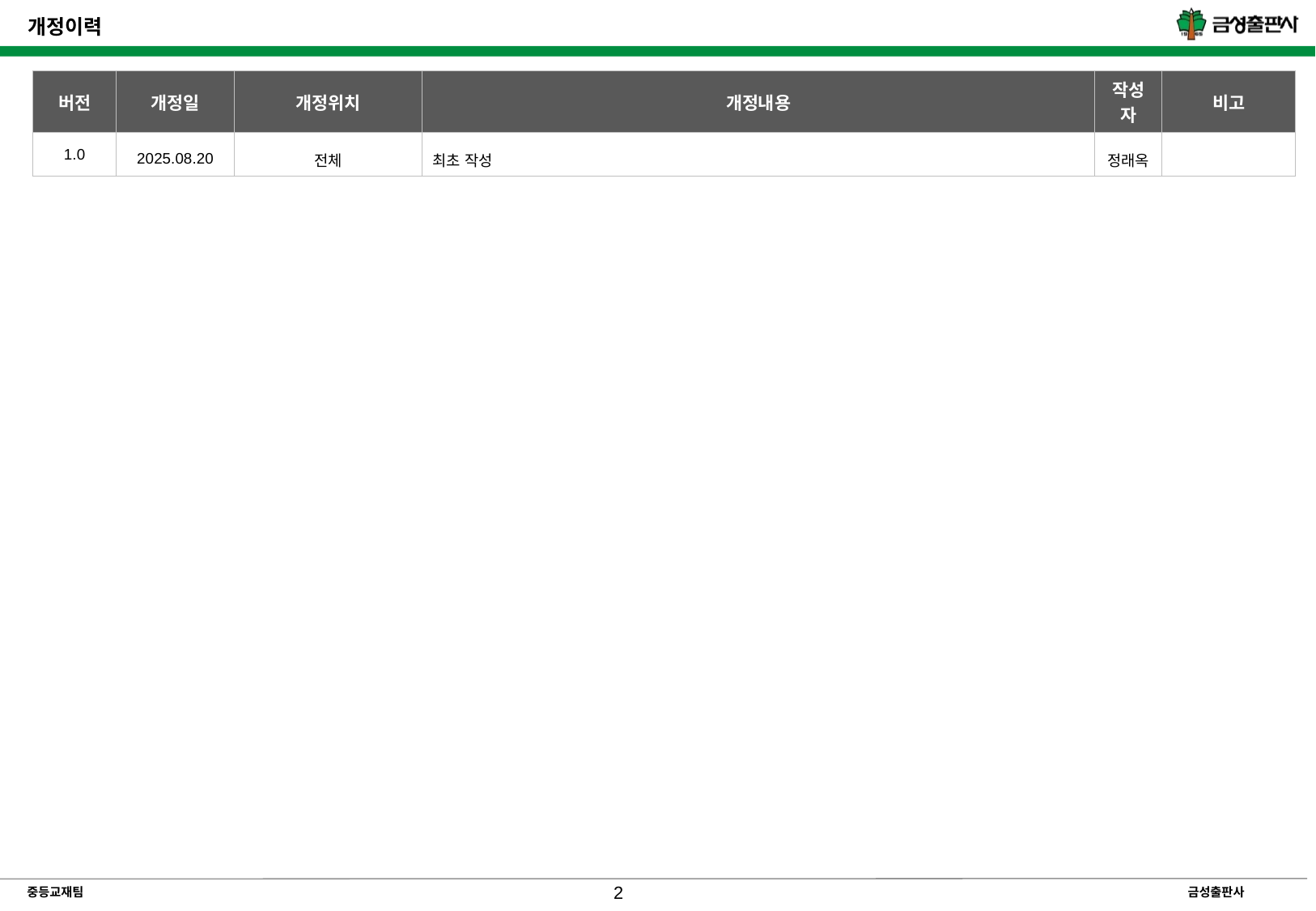

개정이력
| 버전 | 개정일 | 개정위치 | 개정내용 | 작성자 | 비고 |
| --- | --- | --- | --- | --- | --- |
| 1.0 | 2025.08.20 | 전체 | 최초 작성 | 정래옥 |  |